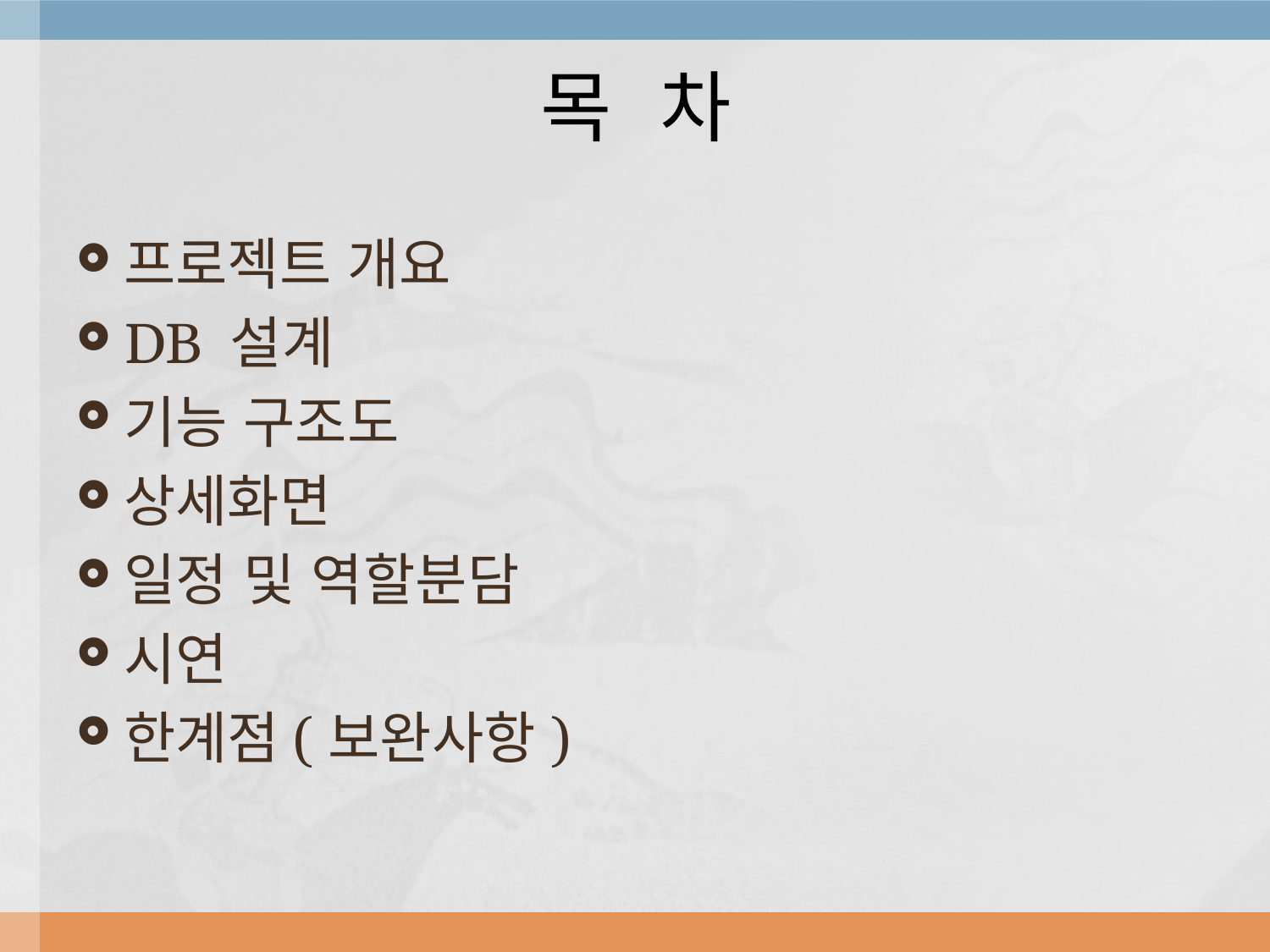

# 목  차
프로젝트 개요
DB 설계
기능 구조도
상세화면
일정 및 역할분담
시연
한계점(보완사항)